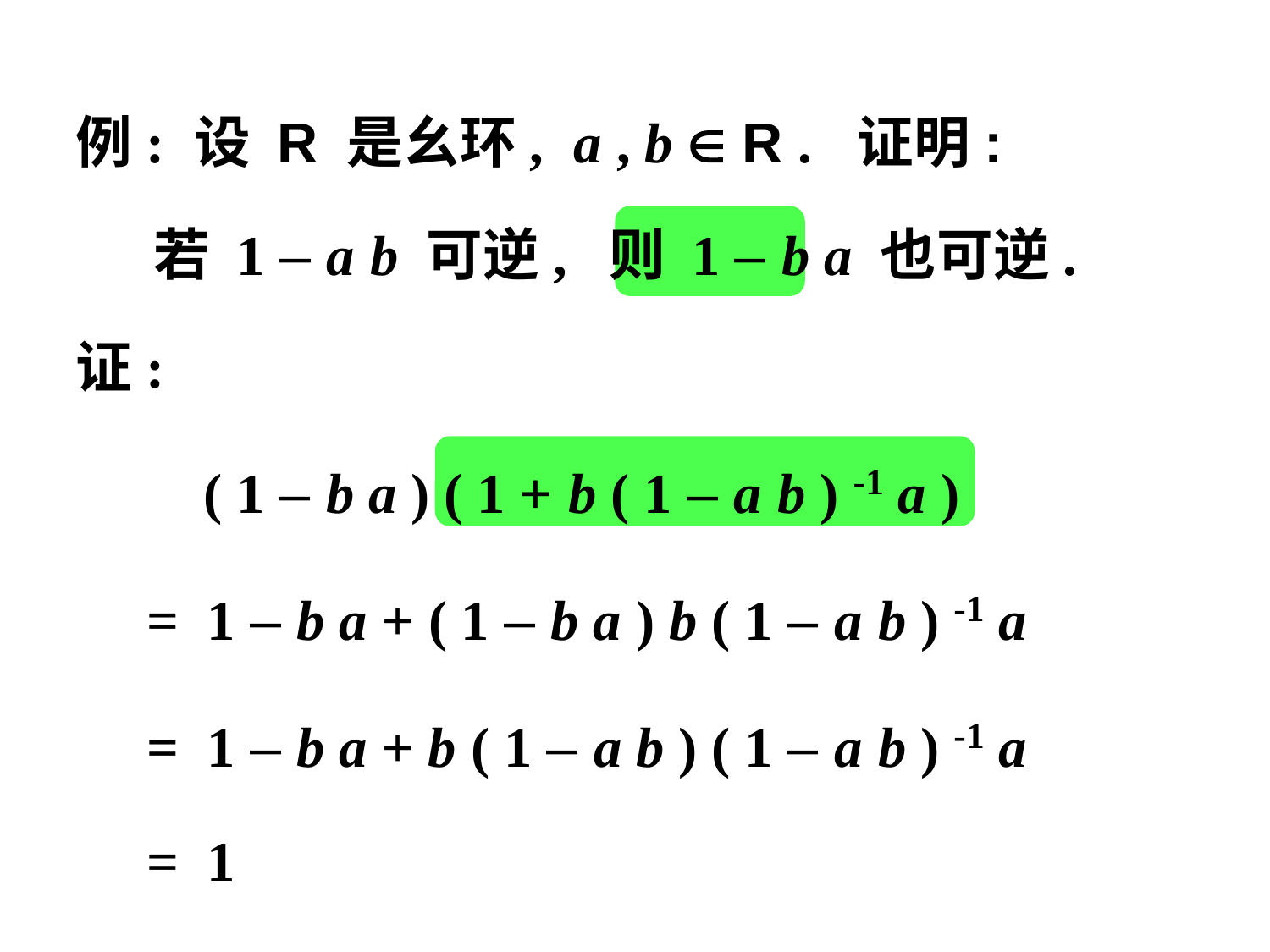

例: 设 R 是幺环,  a , b ∈ R .  证明:
     若 1 – a b 可逆,  则 1 – b a 也可逆.
证:
         ( 1 – b a ) ( 1 + b ( 1 – a b ) -1 a )
     =  1 – b a + ( 1 – b a ) b ( 1 – a b ) -1 a
     =  1 – b a + b ( 1 – a b ) ( 1 – a b ) -1 a
     =  1